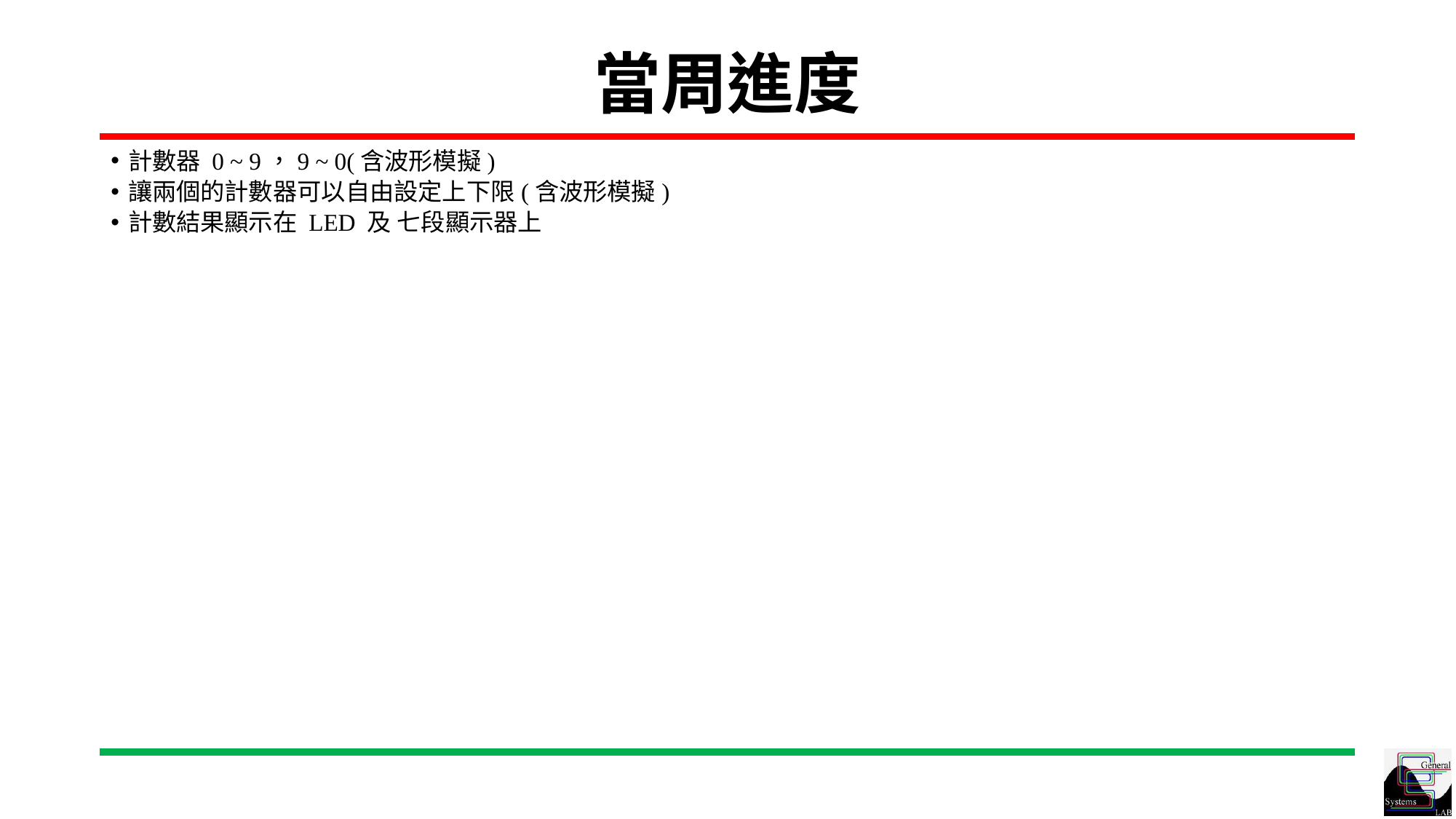

# 當周進度
計數器 0 ~ 9，9 ~ 0(含波形模擬)
讓兩個的計數器可以自由設定上下限(含波形模擬)
計數結果顯示在 LED 及 七段顯示器上